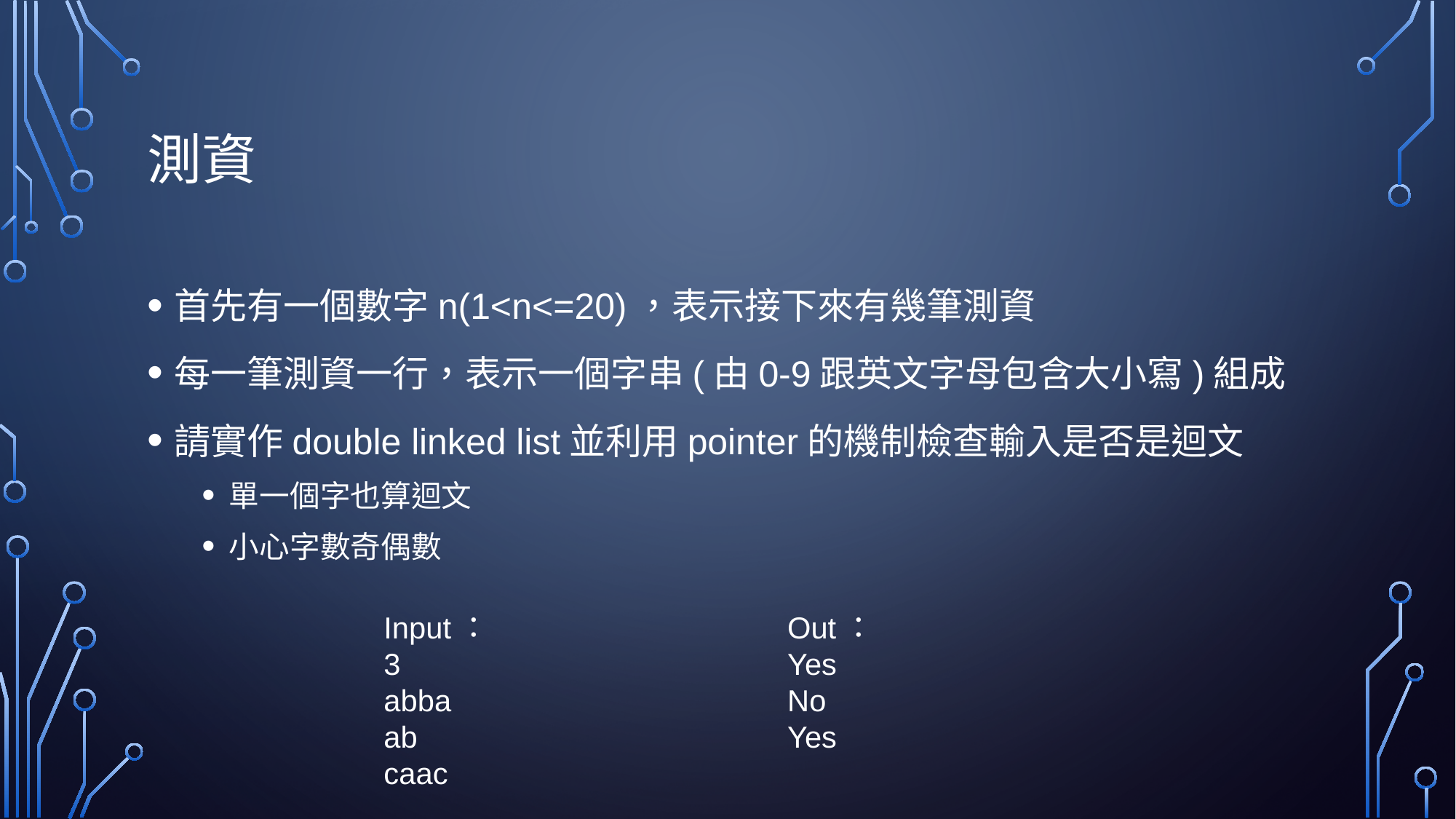

# 測資
首先有一個數字n(1<n<=20)，表示接下來有幾筆測資
每一筆測資一行，表示一個字串(由0-9跟英文字母包含大小寫)組成
請實作double linked list並利用pointer的機制檢查輸入是否是迴文
單一個字也算迴文
小心字數奇偶數
Input：
3
abba
ab
caac
Out：
Yes
No
Yes